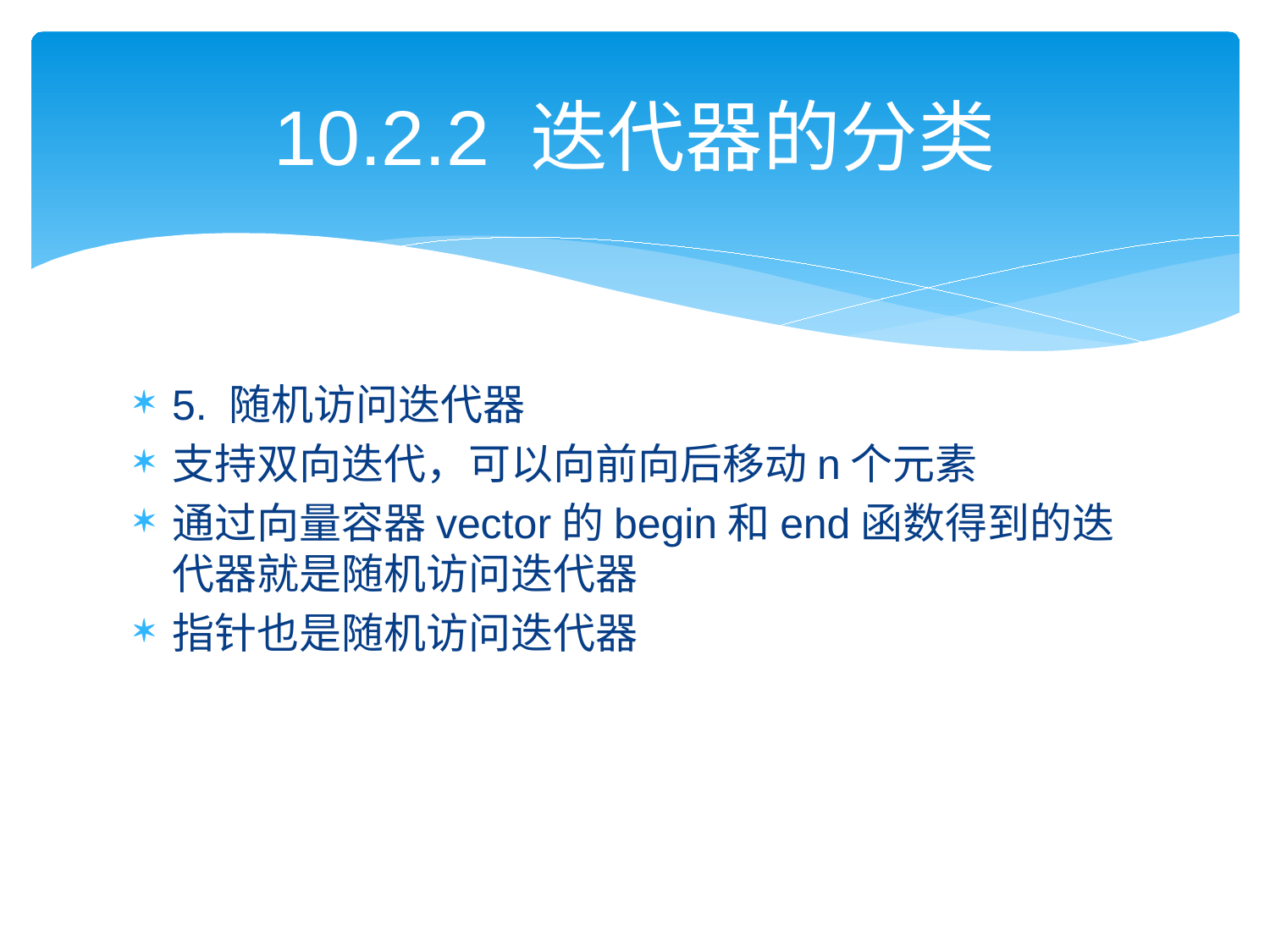

# 10.2.2 迭代器的分类
5. 随机访问迭代器
支持双向迭代，可以向前向后移动n个元素
通过向量容器vector的begin和end函数得到的迭代器就是随机访问迭代器
指针也是随机访问迭代器